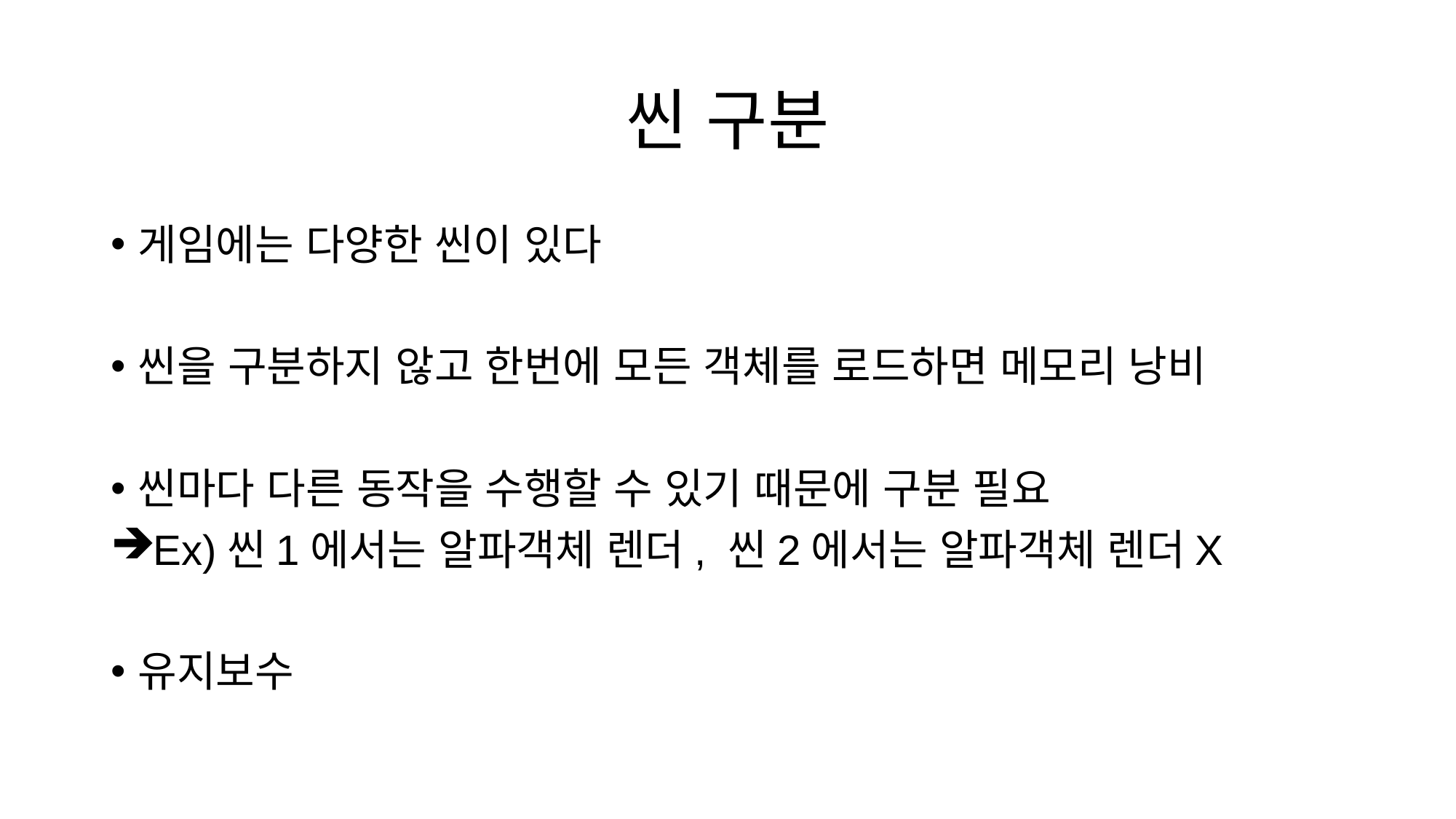

# 씬 구분
게임에는 다양한 씬이 있다

씬을 구분하지 않고 한번에 모든 객체를 로드하면 메모리 낭비

씬마다 다른 동작을 수행할 수 있기 때문에 구분 필요
Ex)씬1에서는 알파객체 렌더, 씬2에서는 알파객체 렌더X

유지보수